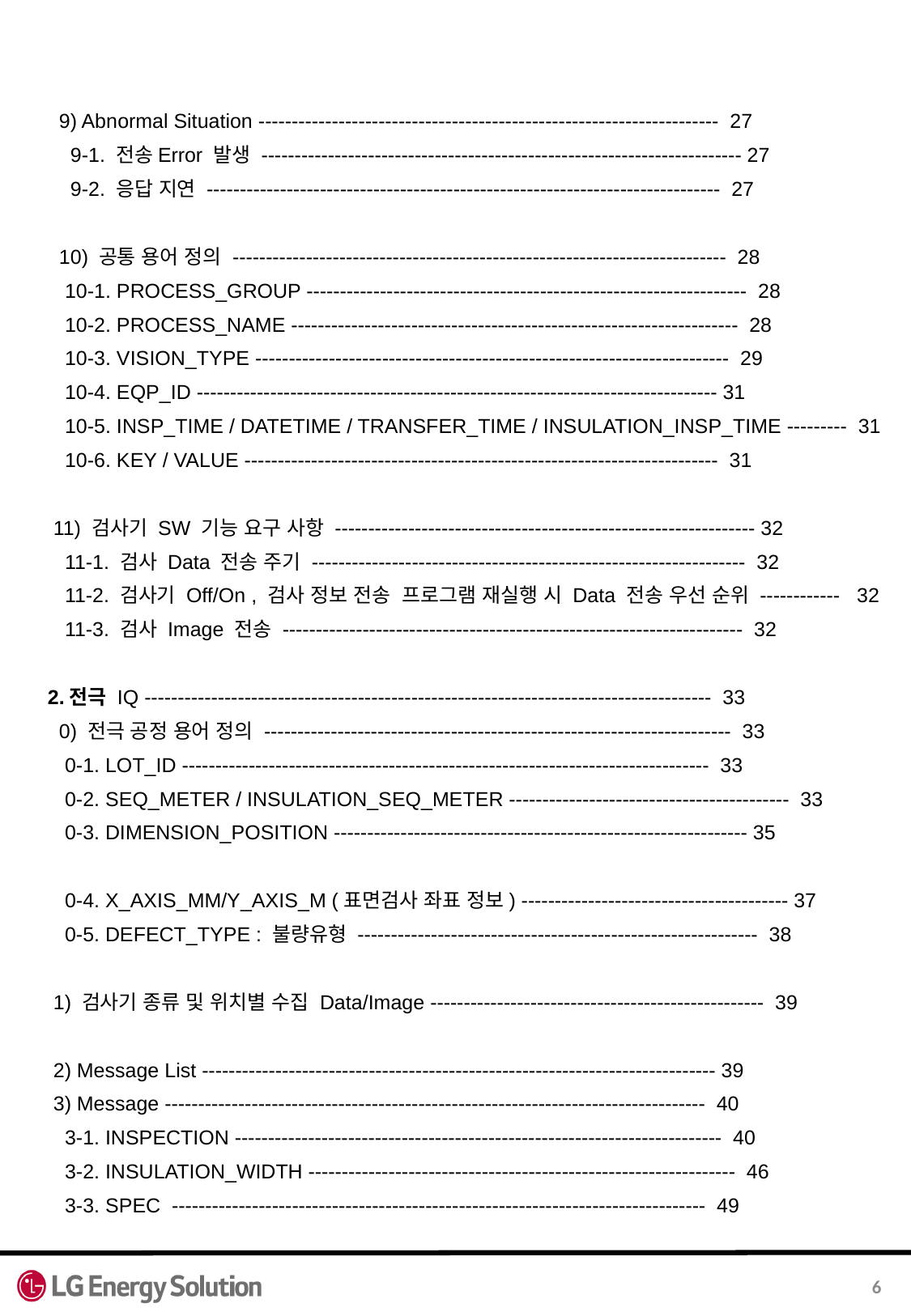

9) Abnormal Situation ---------------------------------------------------------------------  27
      9-1. 전송Error 발생 ------------------------------------------------------------------------ 27
      9-2. 응답 지연 -----------------------------------------------------------------------------  27

    10) 공통 용어 정의 --------------------------------------------------------------------------  28
     10-1. PROCESS_GROUP ------------------------------------------------------------------  28
     10-2. PROCESS_NAME -------------------------------------------------------------------  28
     10-3. VISION_TYPE -----------------------------------------------------------------------  29
     10-4. EQP_ID ------------------------------------------------------------------------------ 31
     10-5. INSP_TIME / DATETIME / TRANSFER_TIME / INSULATION_INSP_TIME ---------  31
     10-6. KEY / VALUE -----------------------------------------------------------------------  31

   11) 검사기 SW 기능 요구 사항 --------------------------------------------------------------- 32
     11-1. 검사 Data 전송 주기 -----------------------------------------------------------------  32
     11-2. 검사기 Off/On , 검사 정보 전송  프로그램 재실행 시 Data 전송 우선 순위 ------------   32
     11-3. 검사 Image 전송 ---------------------------------------------------------------------  32

  2.전극 IQ -------------------------------------------------------------------------------------  33
    0) 전극 공정 용어 정의 ----------------------------------------------------------------------  33
     0-1. LOT_ID -------------------------------------------------------------------------------  33
     0-2. SEQ_METER / INSULATION_SEQ_METER ------------------------------------------  33
     0-3. DIMENSION_POSITION -------------------------------------------------------------- 35

     0-4. X_AXIS_MM/Y_AXIS_M (표면검사 좌표 정보) ---------------------------------------- 37
     0-5. DEFECT_TYPE : 불량유형 ------------------------------------------------------------  38

   1) 검사기 종류 및 위치별 수집 Data/Image --------------------------------------------------  39

   2) Message List ----------------------------------------------------------------------------- 39
   3) Message ---------------------------------------------------------------------------------  40
     3-1. INSPECTION -------------------------------------------------------------------------  40
     3-2. INSULATION_WIDTH ----------------------------------------------------------------  46
     3-3. SPEC  --------------------------------------------------------------------------------  49
6